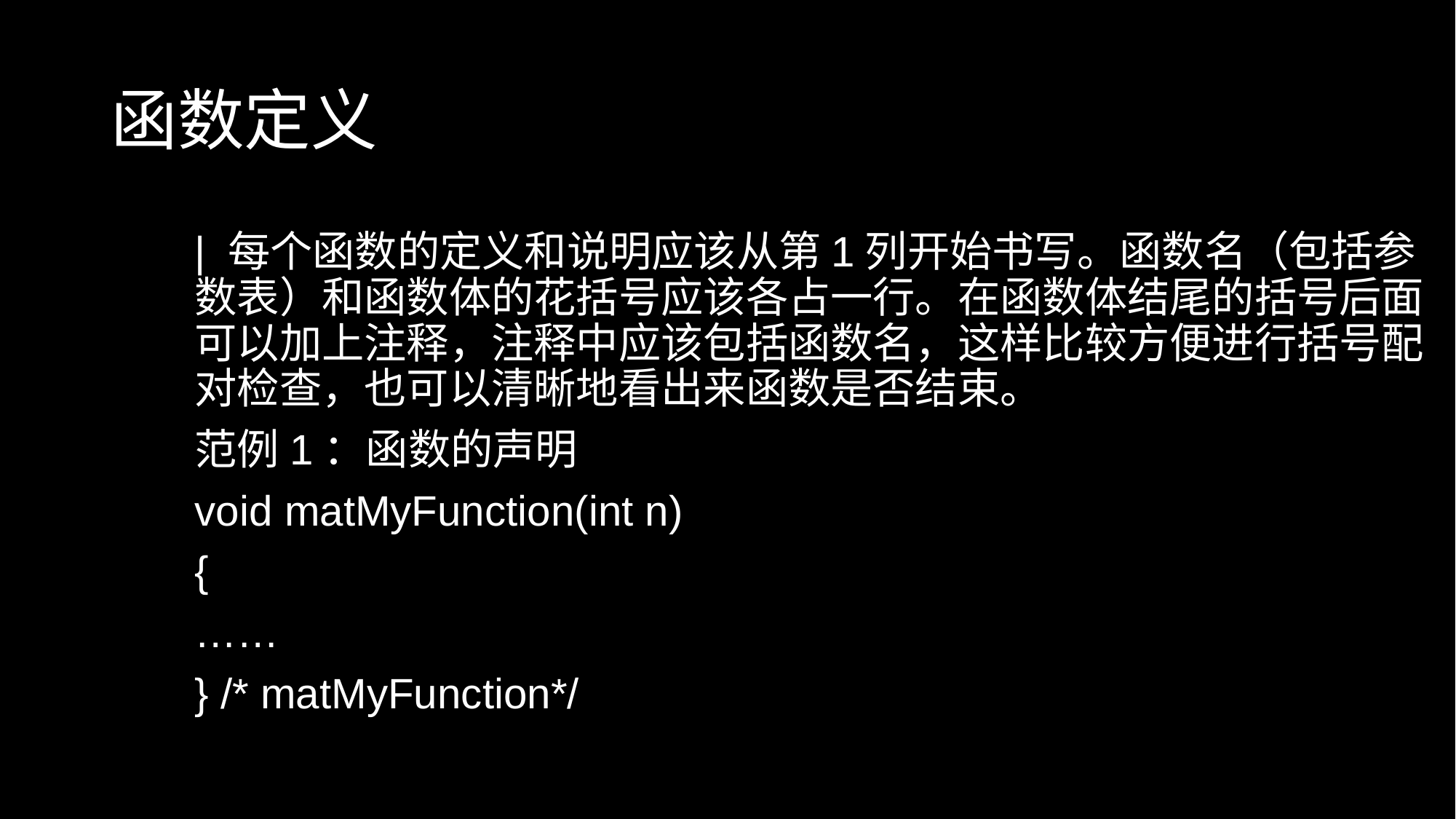

# 函数定义
| 每个函数的定义和说明应该从第1列开始书写。函数名（包括参数表）和函数体的花括号应该各占一行。在函数体结尾的括号后面可以加上注释，注释中应该包括函数名，这样比较方便进行括号配对检查，也可以清晰地看出来函数是否结束。
范例1：函数的声明
void matMyFunction(int n)
{
……
} /* matMyFunction*/